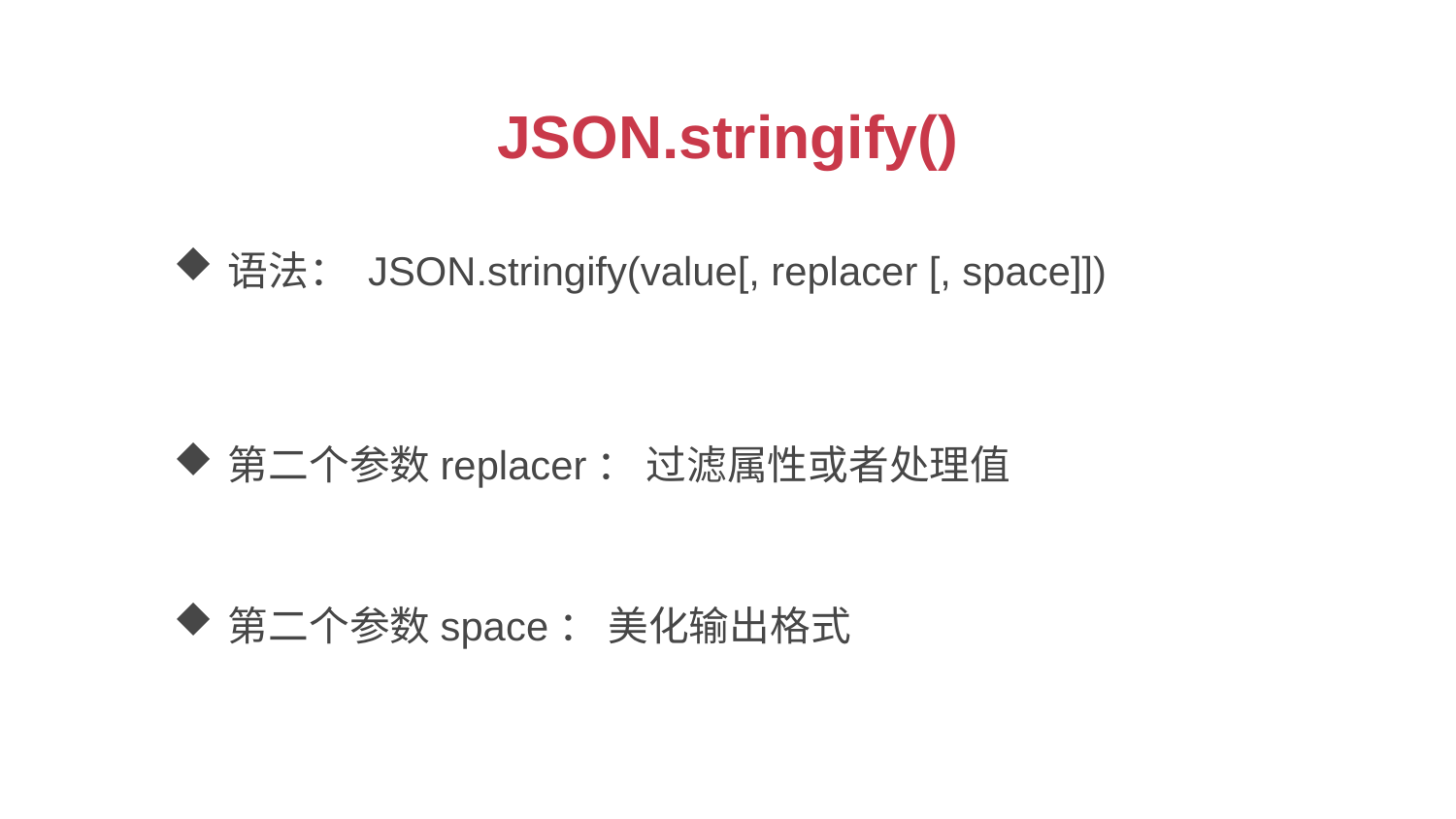

JSON.stringify()
语法： JSON.stringify(value[, replacer [, space]])
第二个参数replacer： 过滤属性或者处理值
第二个参数space： 美化输出格式